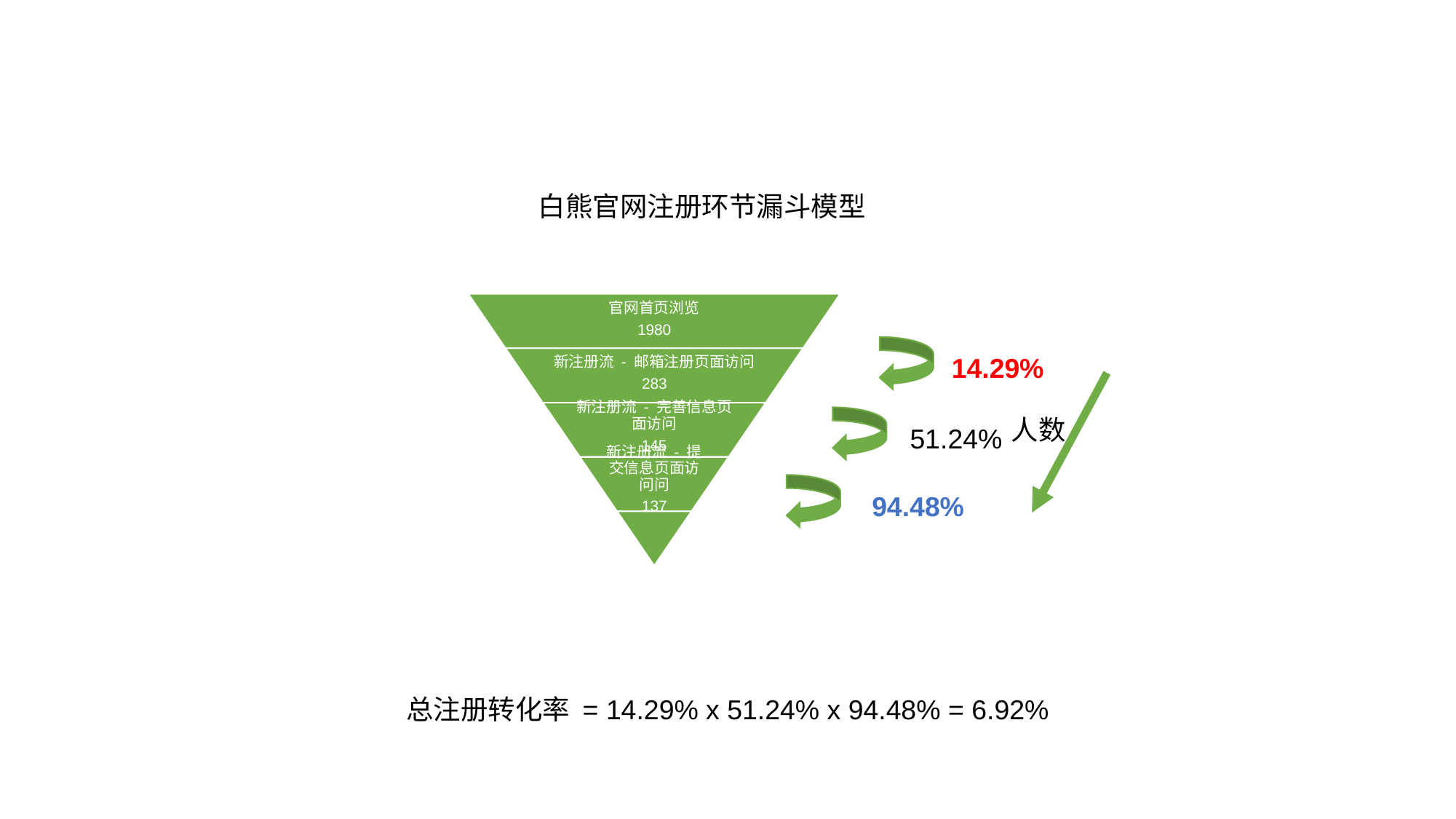

白熊官网注册环节漏斗模型
官网首页浏览
1980
新注册流 - 邮箱注册页面访问
283
新注册流 - 完善信息页面访问
145
新注册流 - 提交信息页面访问问
137

14.29%
人数

51.24%

94.48%
总注册转化率 = 14.29% x 51.24% x 94.48% = 6.92%